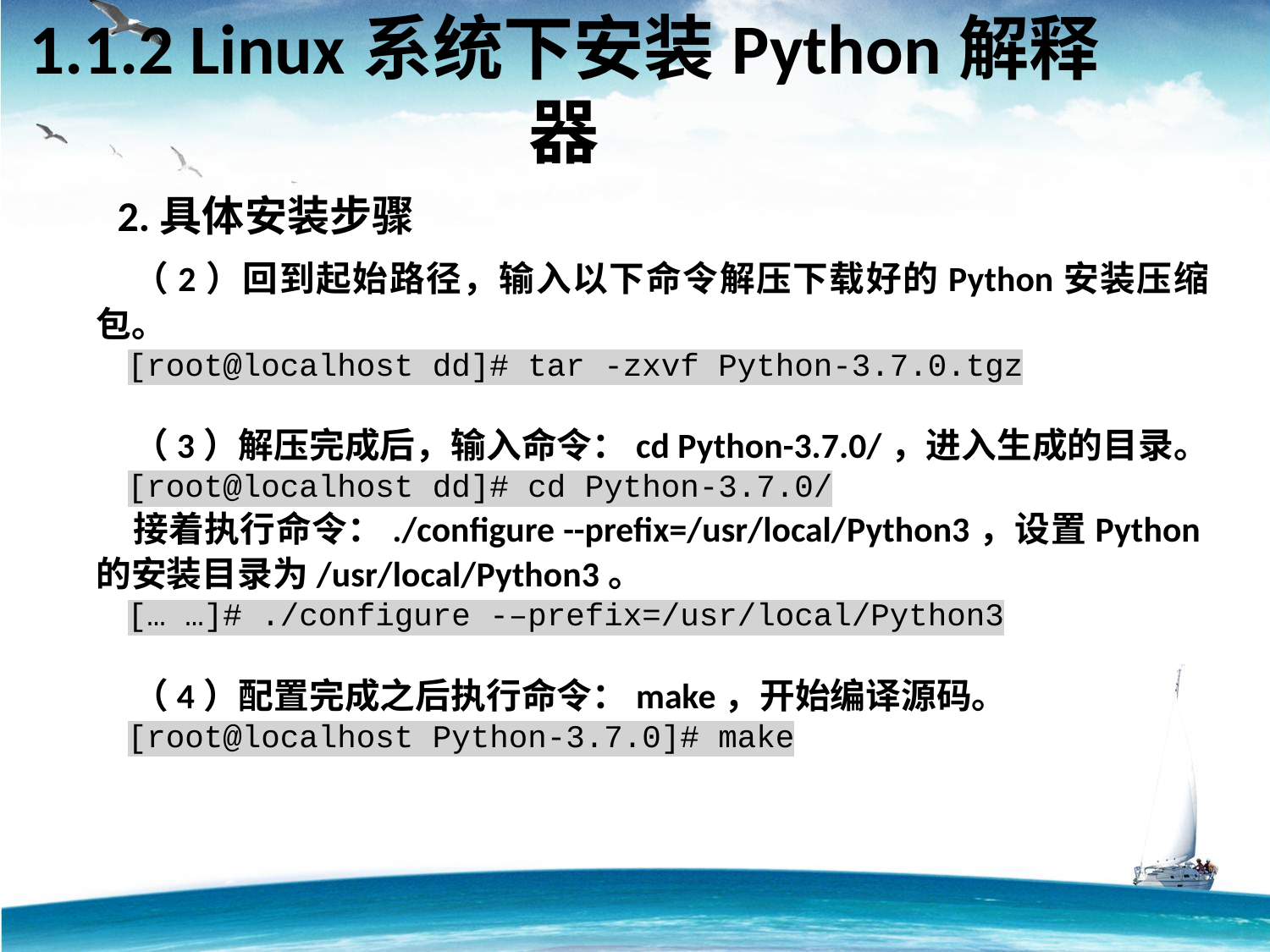

1.1.2 Linux系统下安装Python解释器
2.具体安装步骤
（2）回到起始路径，输入以下命令解压下载好的Python安装压缩包。
[root@localhost dd]# tar -zxvf Python-3.7.0.tgz

（3）解压完成后，输入命令：cd Python-3.7.0/，进入生成的目录。
[root@localhost dd]# cd Python-3.7.0/
接着执行命令：./configure --prefix=/usr/local/Python3，设置Python的安装目录为/usr/local/Python3。
[… …]# ./configure -–prefix=/usr/local/Python3

（4）配置完成之后执行命令：make，开始编译源码。
[root@localhost Python-3.7.0]# make